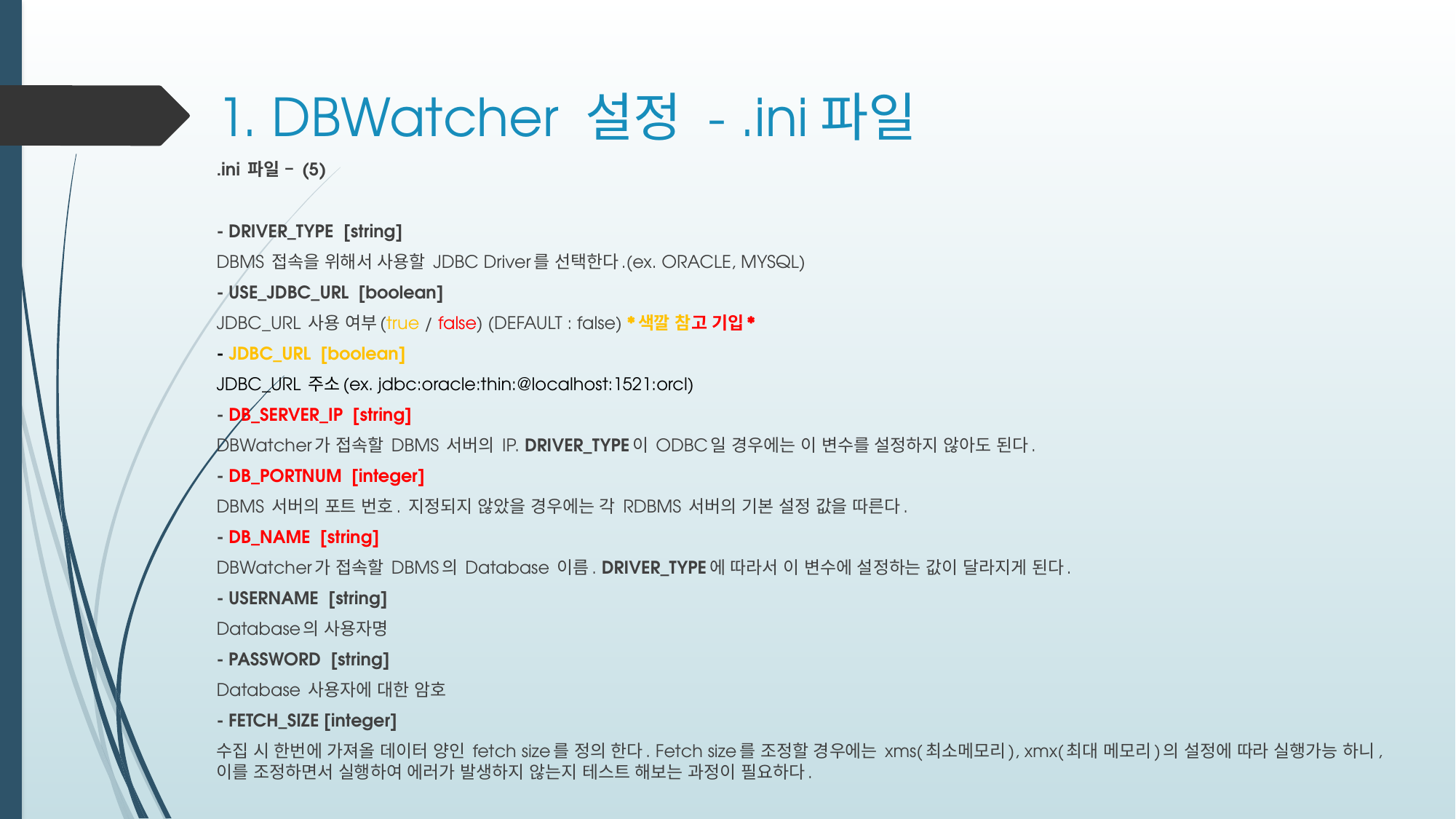

# 1. DBWatcher 설정 - .ini파일
.ini 파일 – (5)

- DRIVER_TYPE  [string]
DBMS 접속을 위해서 사용할 JDBC Driver를 선택한다.(ex. ORACLE, MYSQL)
- USE_JDBC_URL  [boolean]
JDBC_URL 사용 여부(true / false) (DEFAULT : false) *색깔 참고 기입*
- JDBC_URL  [boolean]
JDBC_URL 주소(ex. jdbc:oracle:thin:@localhost:1521:orcl)
- DB_SERVER_IP  [string]
DBWatcher가 접속할 DBMS 서버의 IP. DRIVER_TYPE이 ODBC일 경우에는 이 변수를 설정하지 않아도 된다.
- DB_PORTNUM  [integer]
DBMS 서버의 포트 번호. 지정되지 않았을 경우에는 각 RDBMS 서버의 기본 설정 값을 따른다.
- DB_NAME  [string]
DBWatcher가 접속할 DBMS의 Database 이름. DRIVER_TYPE에 따라서 이 변수에 설정하는 값이 달라지게 된다.
- USERNAME  [string]
Database의 사용자명
- PASSWORD  [string]
Database 사용자에 대한 암호
- FETCH_SIZE [integer]
수집 시 한번에 가져올 데이터 양인 fetch size를 정의 한다. Fetch size를 조정할 경우에는 xms(최소메모리), xmx(최대 메모리)의 설정에 따라 실행가능 하니, 이를 조정하면서 실행하여 에러가 발생하지 않는지 테스트 해보는 과정이 필요하다.